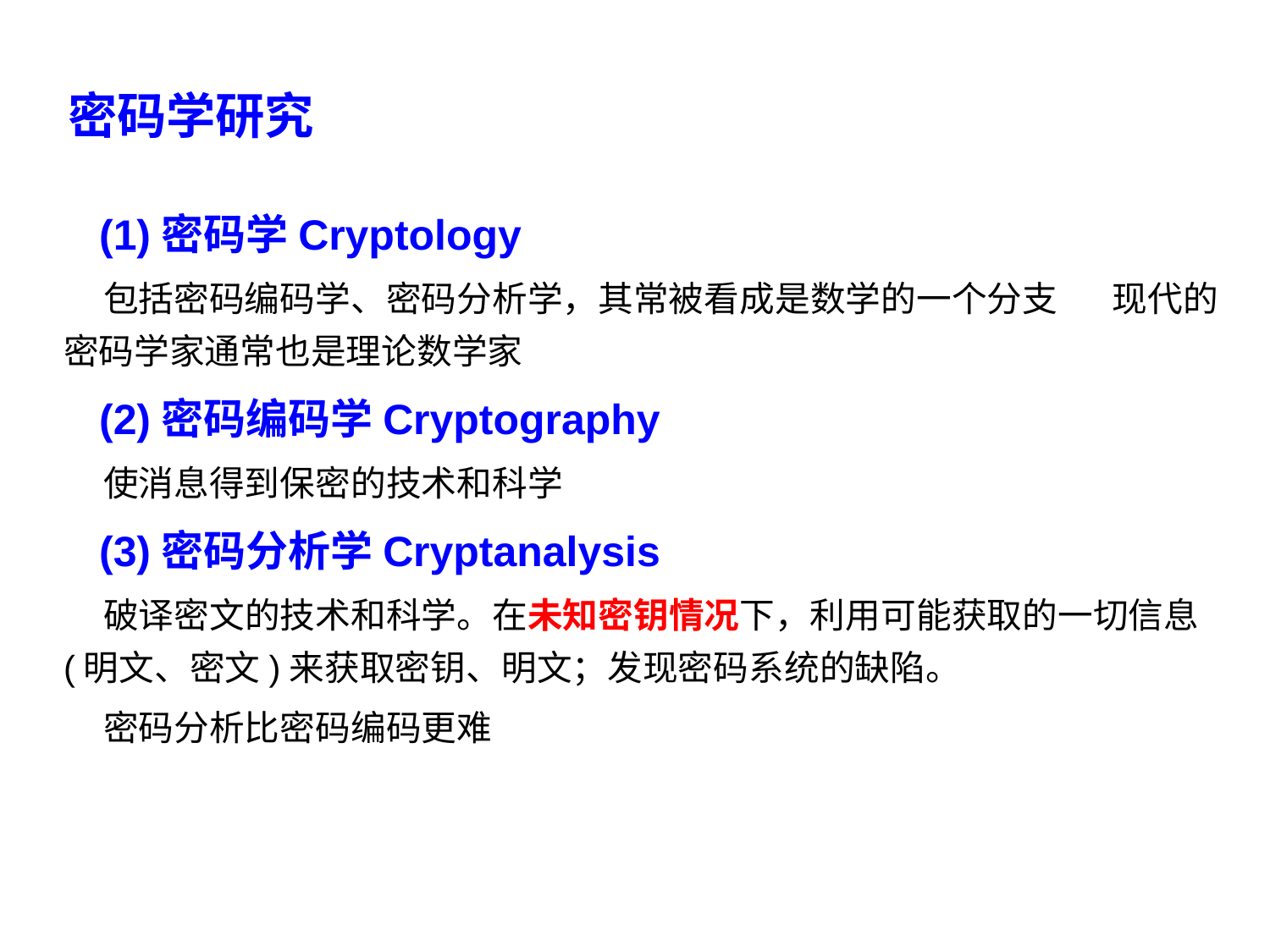

密码学研究
   (1)密码学Cryptology
    包括密码编码学、密码分析学，其常被看成是数学的一个分支       现代的密码学家通常也是理论数学家
   (2)密码编码学Cryptography
    使消息得到保密的技术和科学
   (3)密码分析学Cryptanalysis
    破译密文的技术和科学。在未知密钥情况下，利用可能获取的一切信息(明文、密文)来获取密钥、明文；发现密码系统的缺陷。
    密码分析比密码编码更难